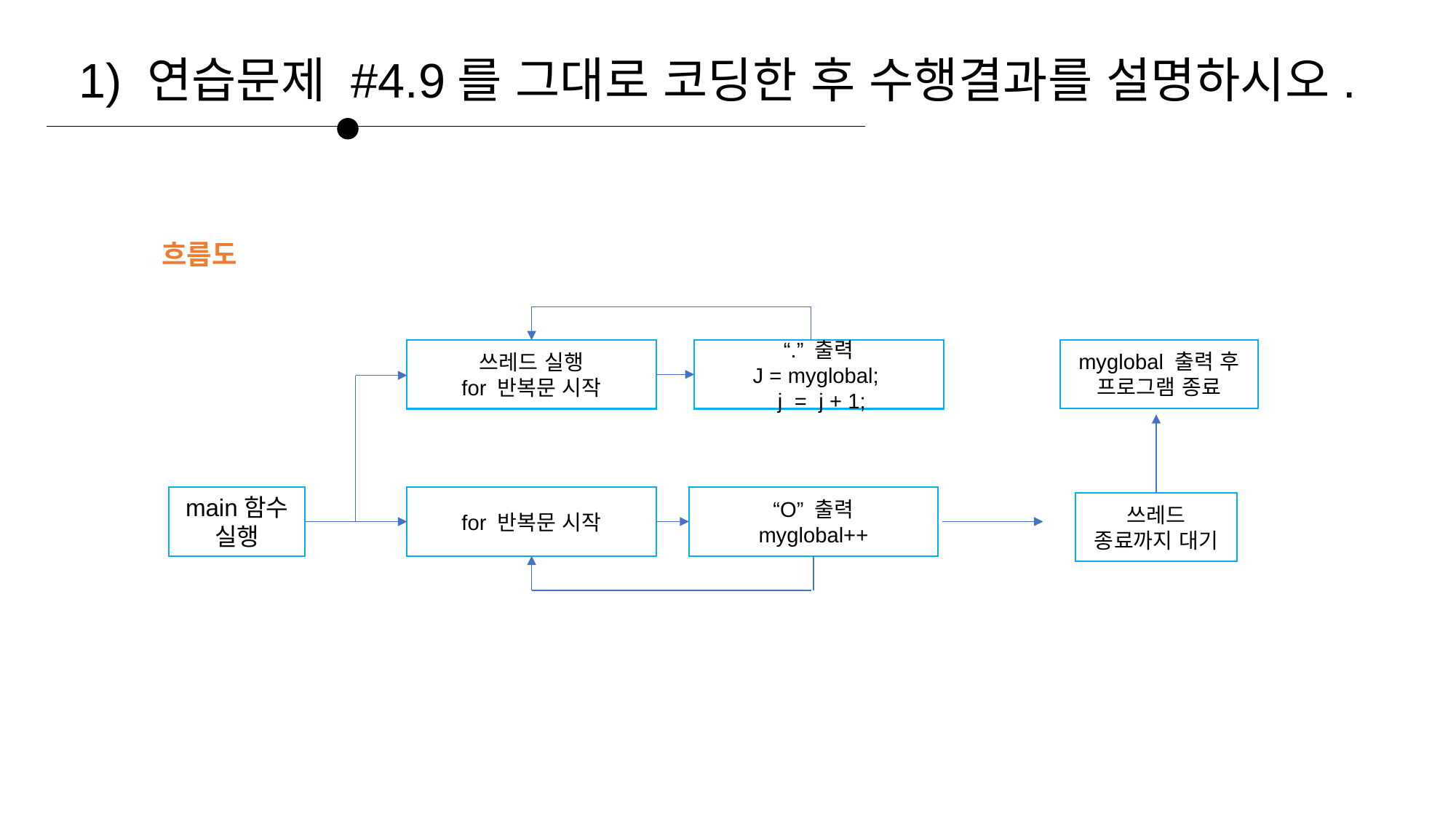

1) 연습문제 #4.9를 그대로 코딩한 후 수행결과를 설명하시오.

흐름도
myglobal 출력 후 프로그램 종료
쓰레드 실행
for 반복문 시작
“.” 출력
J = myglobal;
 j  =  j + 1;
main함수 실행
for 반복문 시작
“O” 출력
myglobal++
쓰레드 종료까지 대기